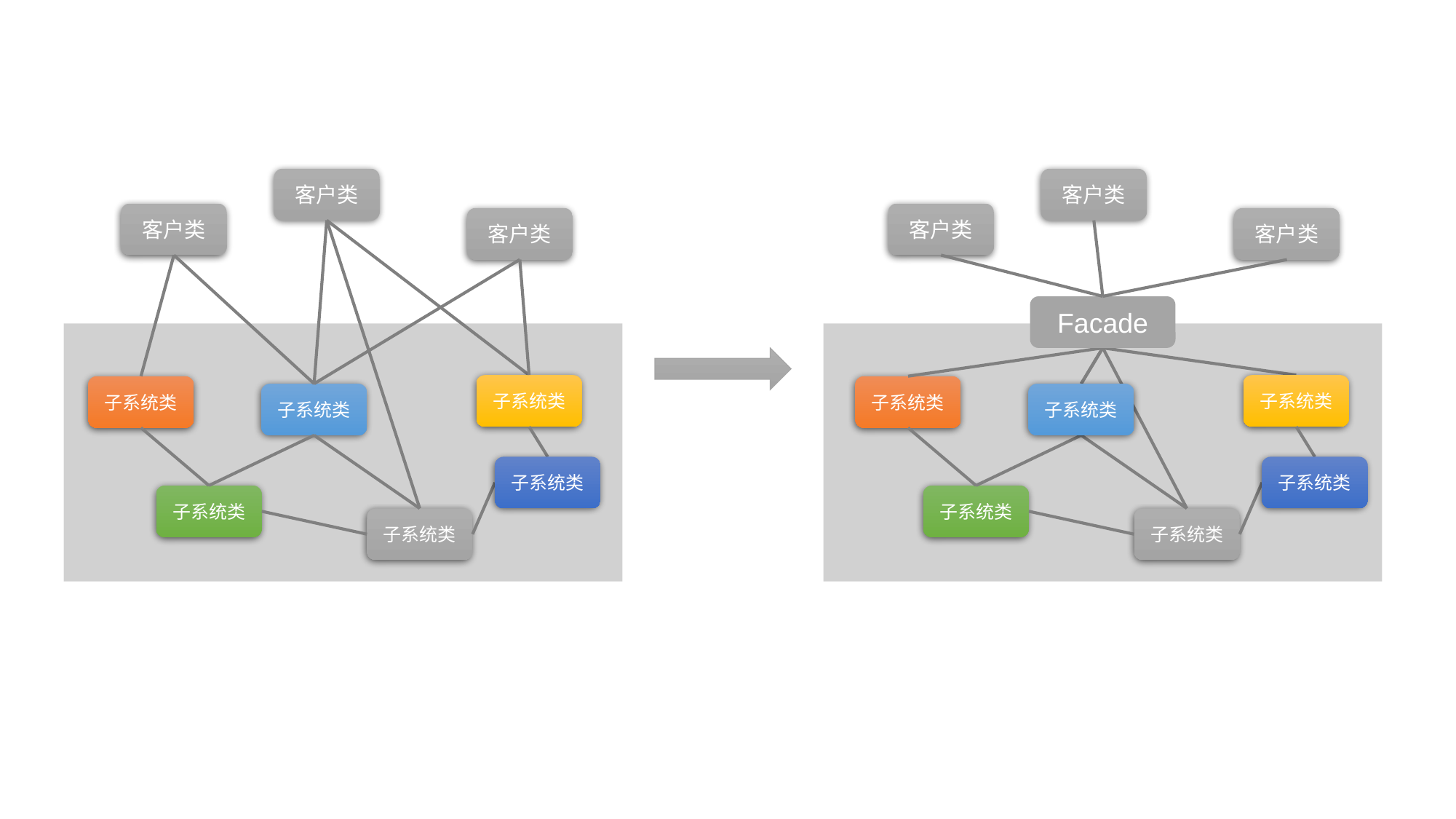

客户类
客户类
客户类
客户类
客户类
客户类
Facade

子系统类
子系统类
子系统类
子系统类
子系统类
子系统类
子系统类
子系统类
子系统类
子系统类
子系统类
子系统类